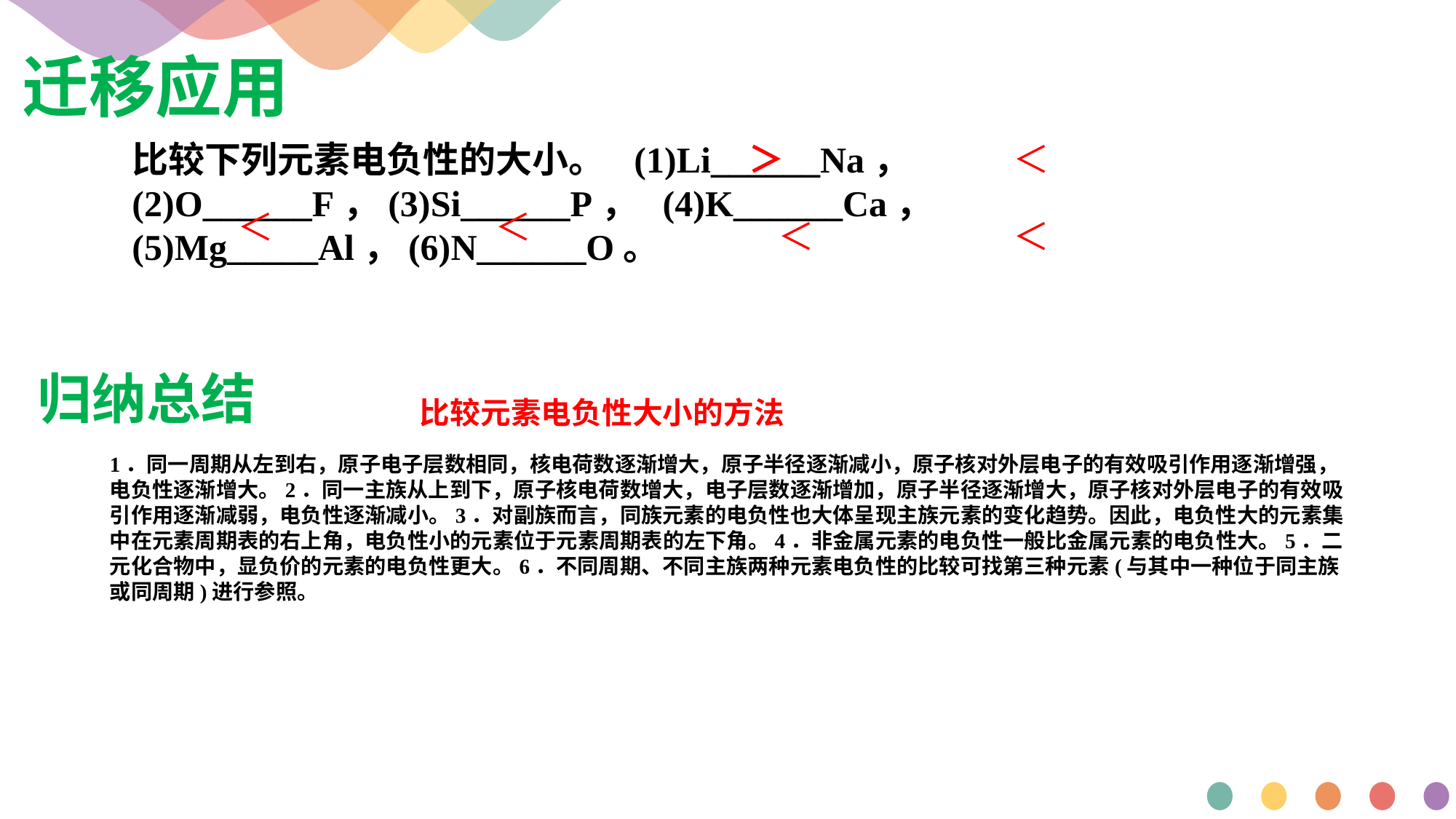

迁移应用
比较下列元素电负性的大小。  (1)Li______Na，(2)O______F，(3)Si______P，  (4)K______Ca，(5)Mg_____Al，(6)N______O。

＞
＜
＜
＜
＜
＜
归纳总结
比较元素电负性大小的方法
1．同一周期从左到右，原子电子层数相同，核电荷数逐渐增大，原子半径逐渐减小，原子核对外层电子的有效吸引作用逐渐增强，电负性逐渐增大。2．同一主族从上到下，原子核电荷数增大，电子层数逐渐增加，原子半径逐渐增大，原子核对外层电子的有效吸引作用逐渐减弱，电负性逐渐减小。3．对副族而言，同族元素的电负性也大体呈现主族元素的变化趋势。因此，电负性大的元素集中在元素周期表的右上角，电负性小的元素位于元素周期表的左下角。4．非金属元素的电负性一般比金属元素的电负性大。5．二元化合物中，显负价的元素的电负性更大。6．不同周期、不同主族两种元素电负性的比较可找第三种元素(与其中一种位于同主族或同周期)进行参照。